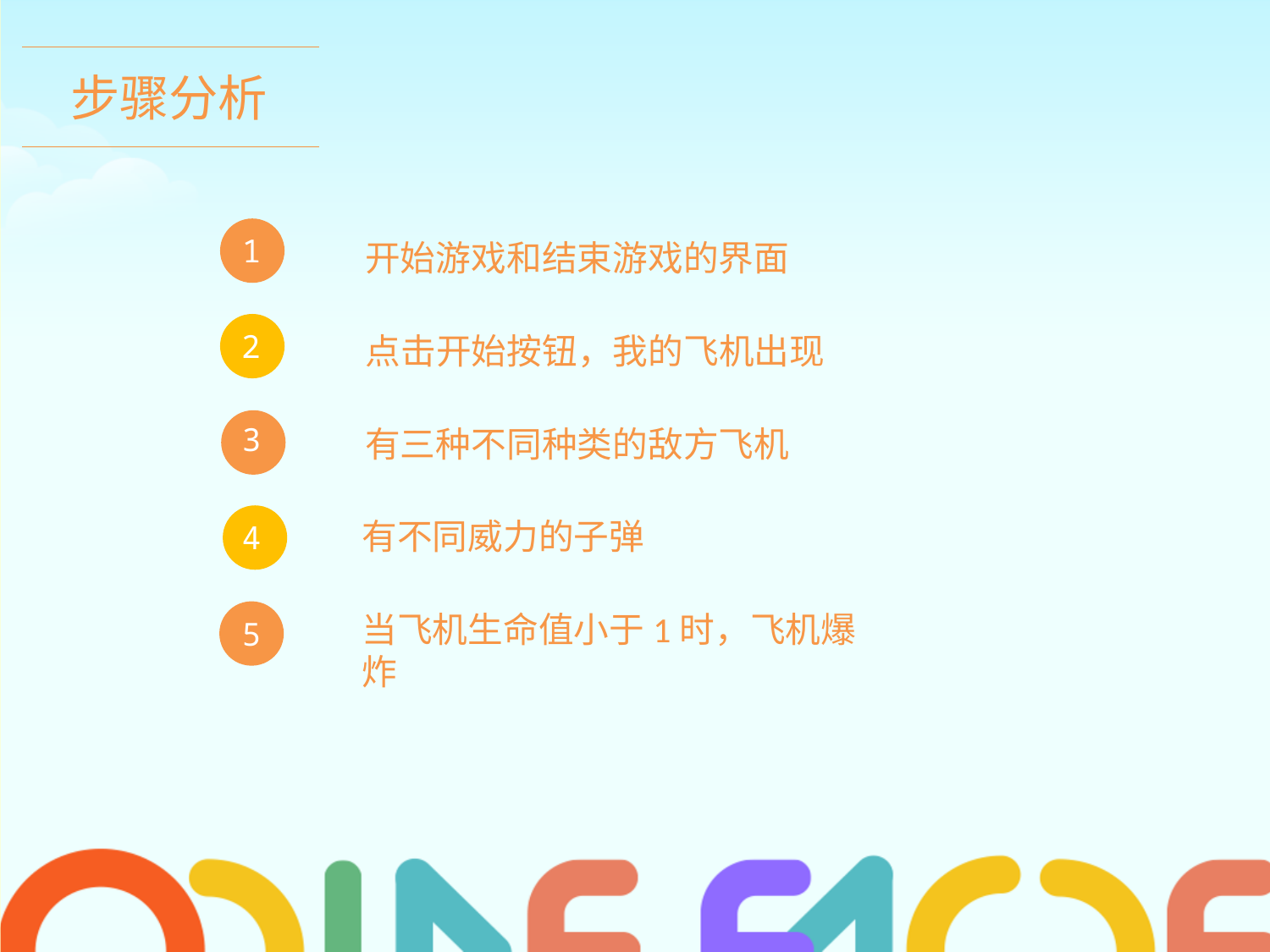

步骤分析

1
开始游戏和结束游戏的界面

2
点击开始按钮，我的飞机出现

3
有三种不同种类的敌方飞机

4
有不同威力的子弹
当飞机生命值小于1时，飞机爆炸

5